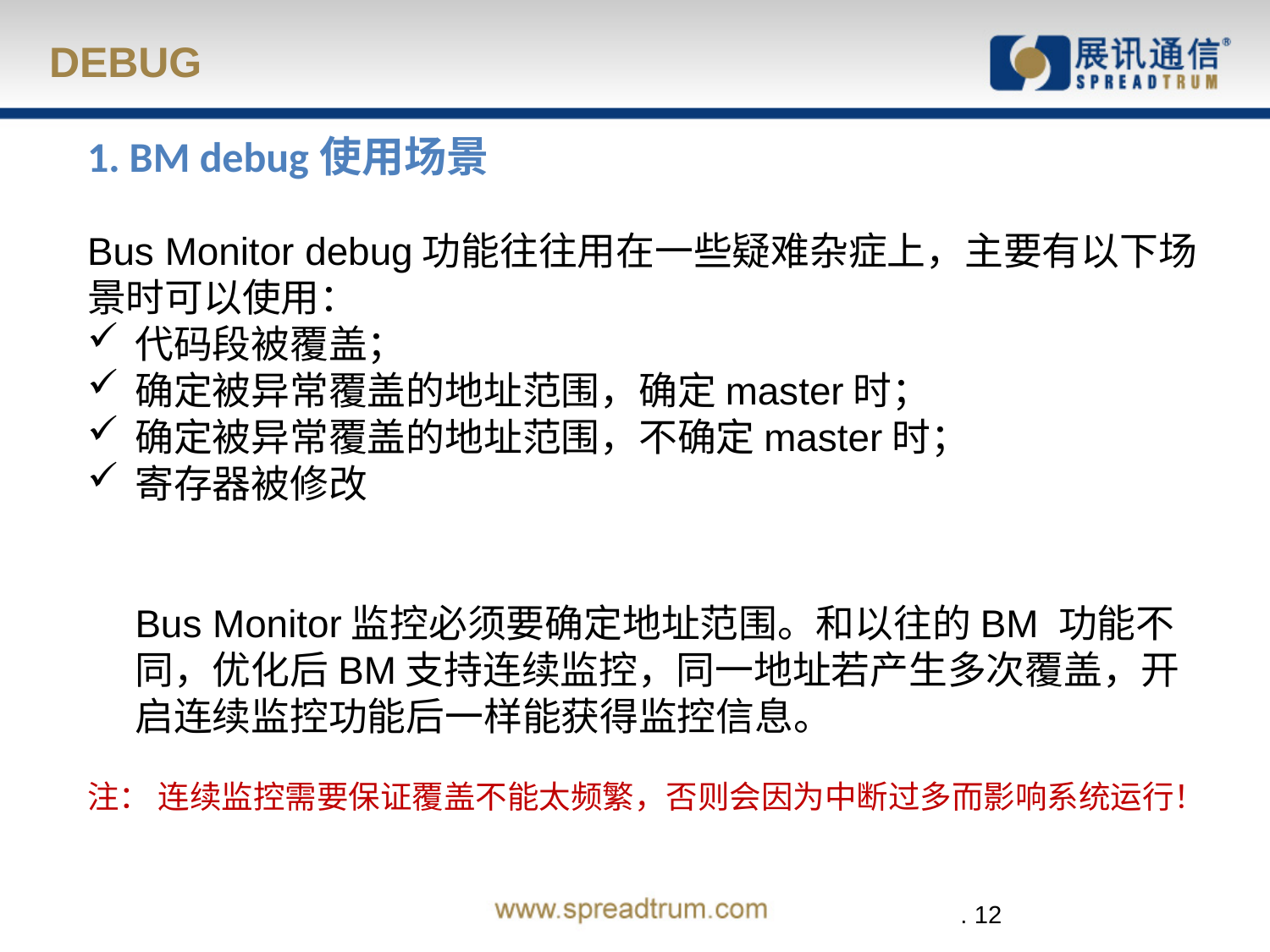

# DEBUG
1. BM debug使用场景

Bus Monitor debug功能往往用在一些疑难杂症上，主要有以下场景时可以使用：
代码段被覆盖；
确定被异常覆盖的地址范围，确定master时；
确定被异常覆盖的地址范围，不确定master时；
寄存器被修改

	Bus Monitor监控必须要确定地址范围。和以往的BM 功能不同，优化后BM支持连续监控，同一地址若产生多次覆盖，开启连续监控功能后一样能获得监控信息。

注： 连续监控需要保证覆盖不能太频繁，否则会因为中断过多而影响系统运行！

  . 12